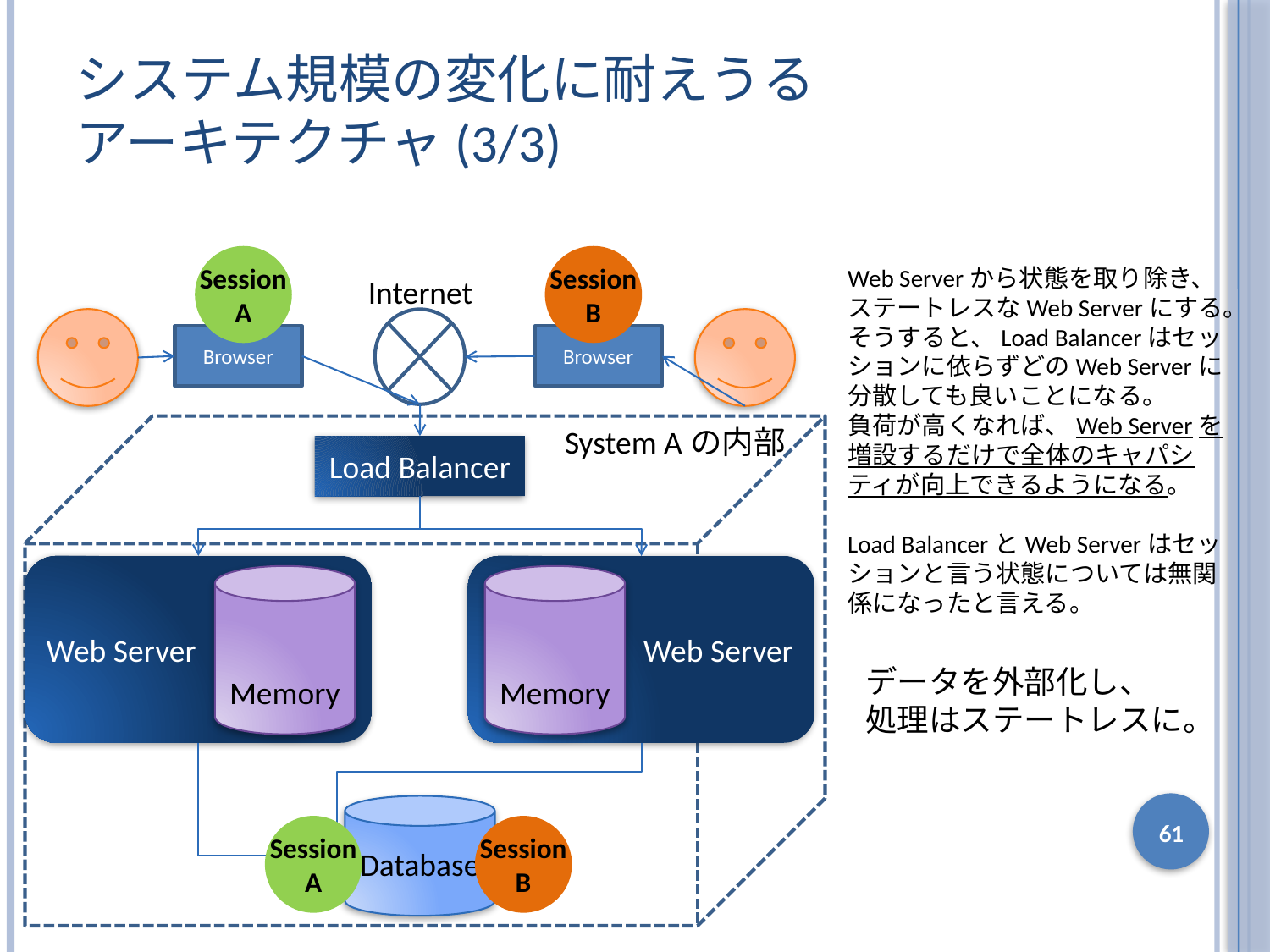

# システム規模の変化に耐えうる アーキテクチャ(3/3)
Session
A
Session
B
Web Serverから状態を取り除き、ステートレスなWeb Serverにする。
そうすると、Load Balancerはセッションに依らずどのWeb Serverに分散しても良いことになる。
負荷が高くなれば、Web Serverを増設するだけで全体のキャパシティが向上できるようになる。

Load BalancerとWeb Serverはセッションと言う状態については無関係になったと言える。
Internet

Browser
Browser

System Aの内部
Load Balancer
Web Server
Web Server
Memory
Memory
データを外部化し、
処理はステートレスに。
Database
61
Session
A
Session
B